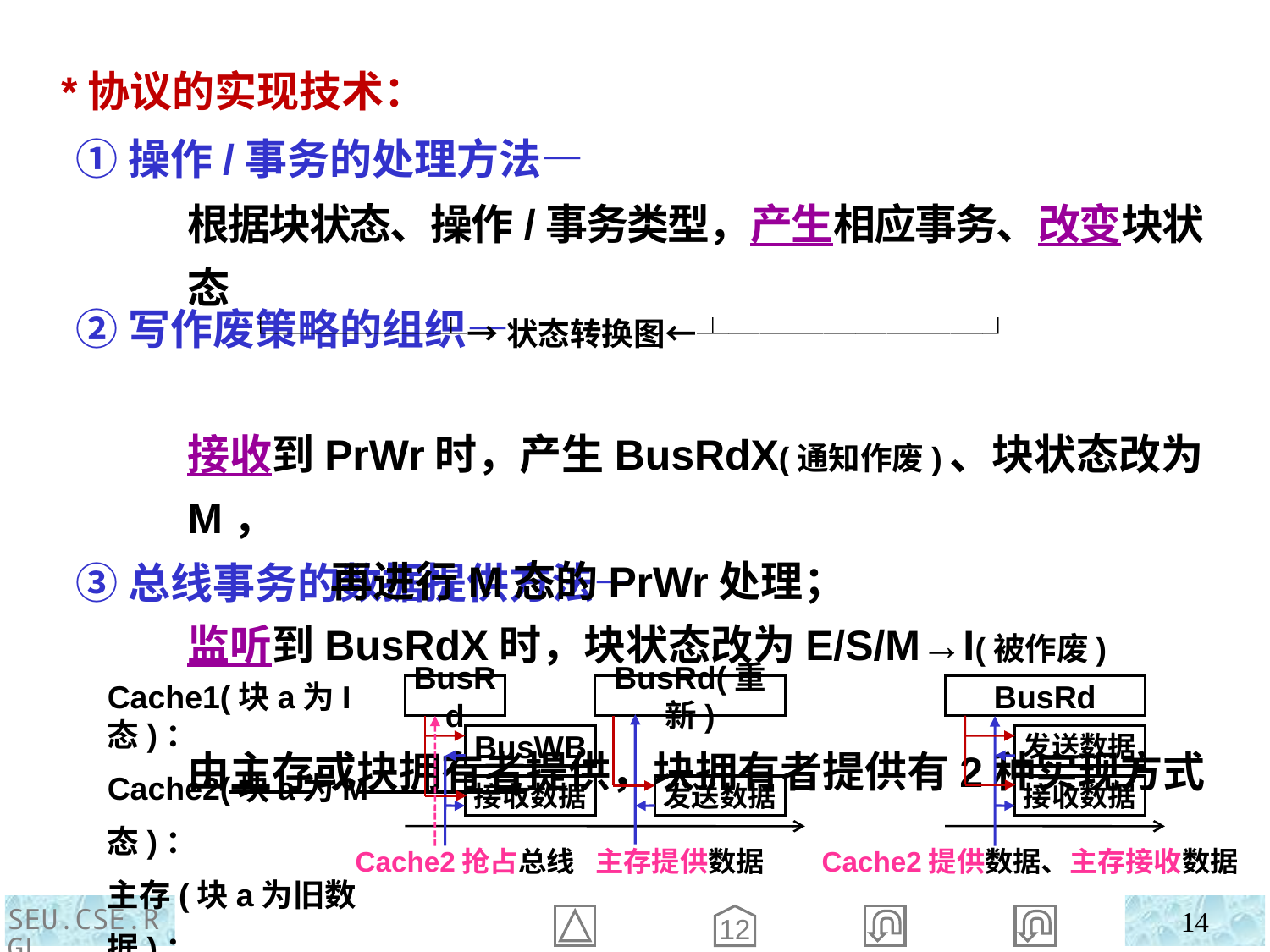

*协议的实现技术：
    ①操作/事务的处理方法—

    ②写作废策略的组织—

    ③总线事务的数据提供方法—
根据块状态、操作/事务类型，产生相应事务、改变块状态
        └─────┴→状态转换图←┴────────┘

接收到PrWr时，产生BusRdX(通知作废)、块状态改为M，
              再进行M态的PrWr处理；
监听到BusRdX时，块状态改为E/S/M→I(被作废)

由主存或块拥有者提供，块拥有者提供有2种实现方式
BusRd
Cache1(块a为I态)：
Cache2(块a为M态)：
主存(块a为旧数据)：
BusRd(重新)

BusWB

接收数据
发送数据

Cache2抢占总线
主存提供数据
BusRd

发送数据

接收数据

Cache2提供数据、主存接收数据
SEU.CSE.RGL
14

12